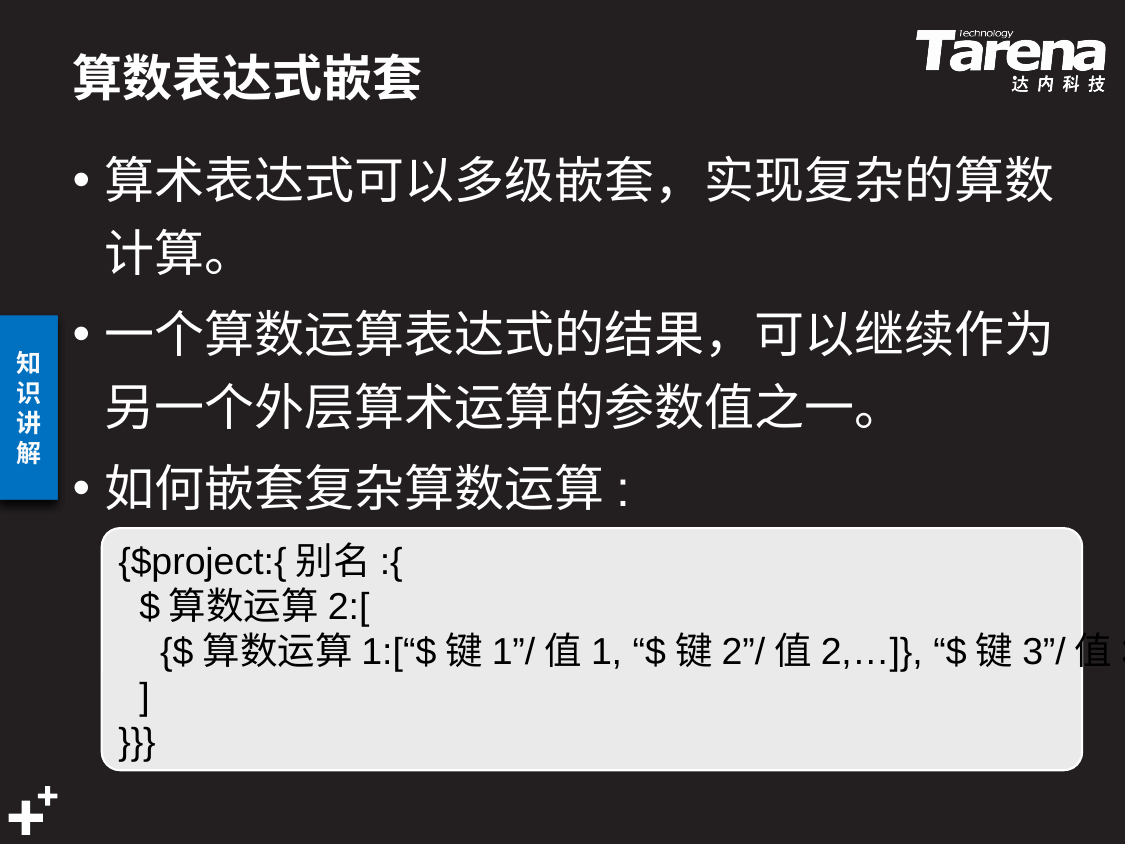

# 算数表达式嵌套
算术表达式可以多级嵌套，实现复杂的算数计算。
一个算数运算表达式的结果，可以继续作为另一个外层算术运算的参数值之一。
如何嵌套复杂算数运算:
{$project:{别名:{
  $算数运算2:[
    {$算数运算1:[“$键1”/值1, “$键2”/值2,…]}, “$键3”/值3
  ]
}}}